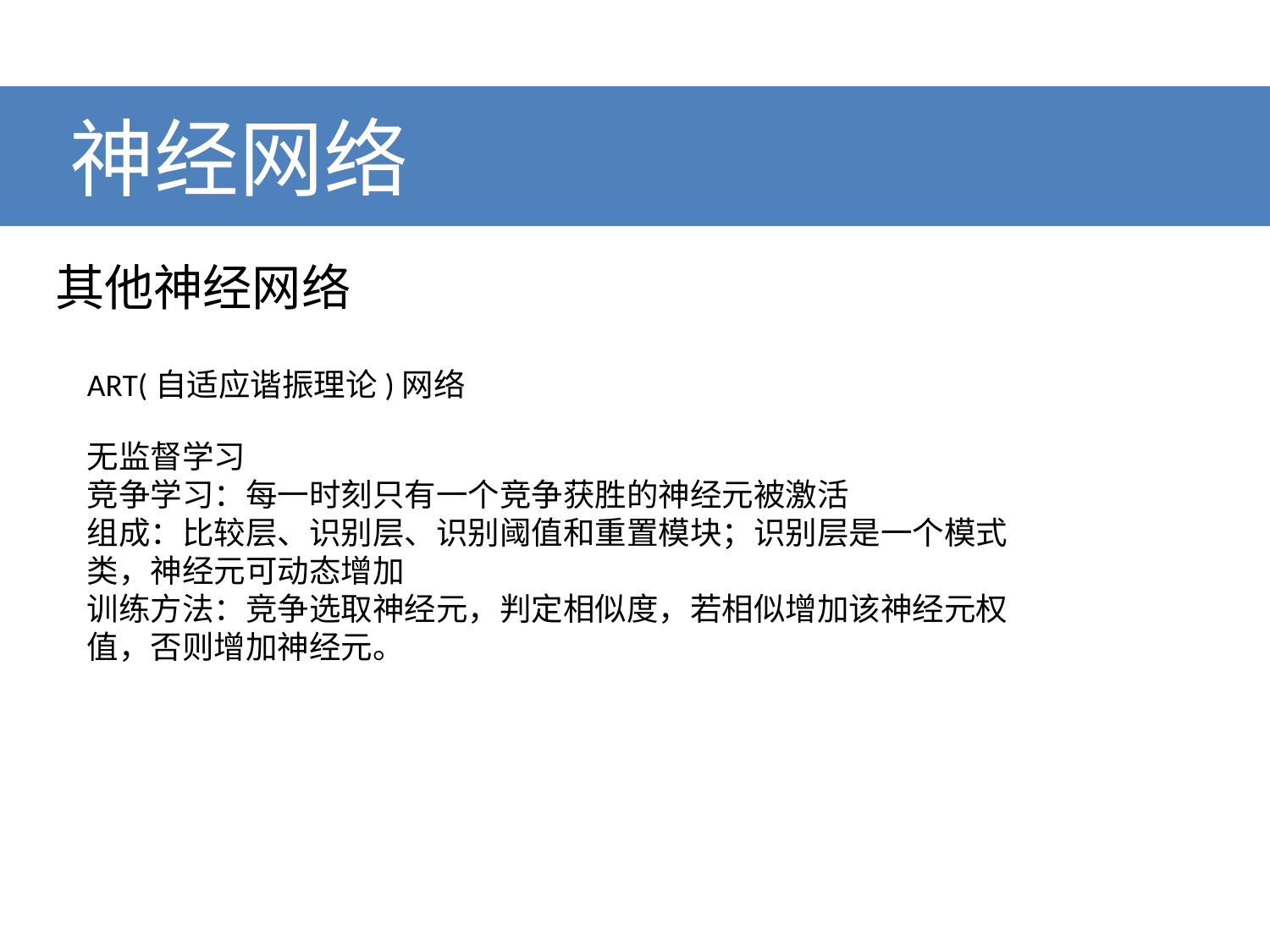

# 神经网络
其他神经网络
ART(自适应谐振理论)网络
无监督学习
竞争学习：每一时刻只有一个竞争获胜的神经元被激活
组成：比较层、识别层、识别阈值和重置模块；识别层是一个模式类，神经元可动态增加
训练方法：竞争选取神经元，判定相似度，若相似增加该神经元权值，否则增加神经元。